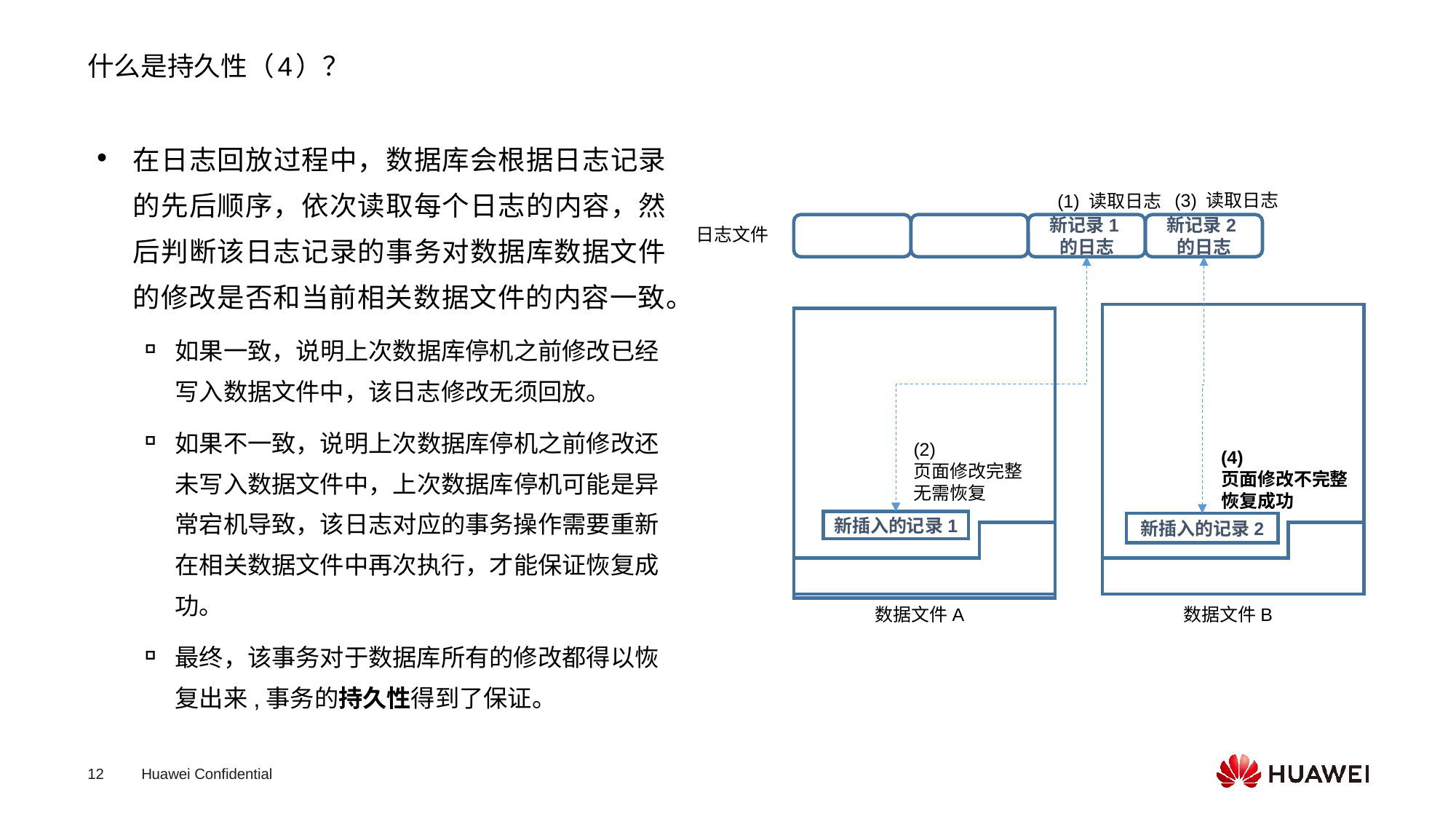

# 什么是持久性（4）？
在日志回放过程中，数据库会根据日志记录的先后顺序，依次读取每个日志的内容，然后判断该日志记录的事务对数据库数据文件的修改是否和当前相关数据文件的内容一致。
如果一致，说明上次数据库停机之前修改已经写入数据文件中，该日志修改无须回放。
如果不一致，说明上次数据库停机之前修改还未写入数据文件中，上次数据库停机可能是异常宕机导致，该日志对应的事务操作需要重新在相关数据文件中再次执行，才能保证恢复成功。
最终，该事务对于数据库所有的修改都得以恢复出来,事务的持久性得到了保证。

(3) 读取日志
(1) 读取日志

新记录1的日志
新记录2的日志
日志文件

(2)
页面修改完整
无需恢复
(4)
页面修改不完整
恢复成功
新插入的记录1
新插入的记录2
数据文件A
数据文件B